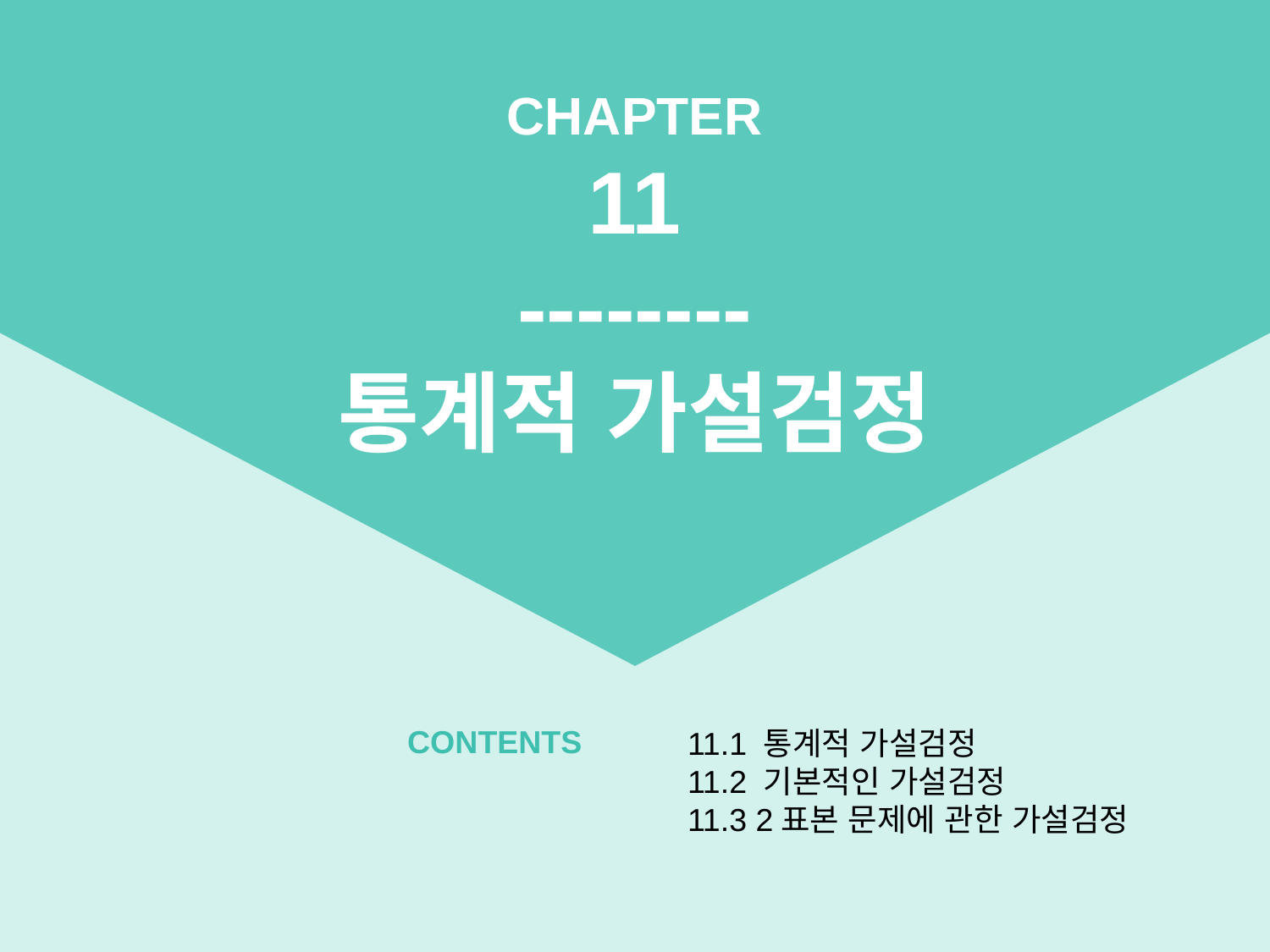

ㅊ
CHAPTER
11
--------
통계적 가설검정
CONTENTS
11.1 통계적 가설검정
11.2 기본적인 가설검정
11.3 2표본 문제에 관한 가설검정